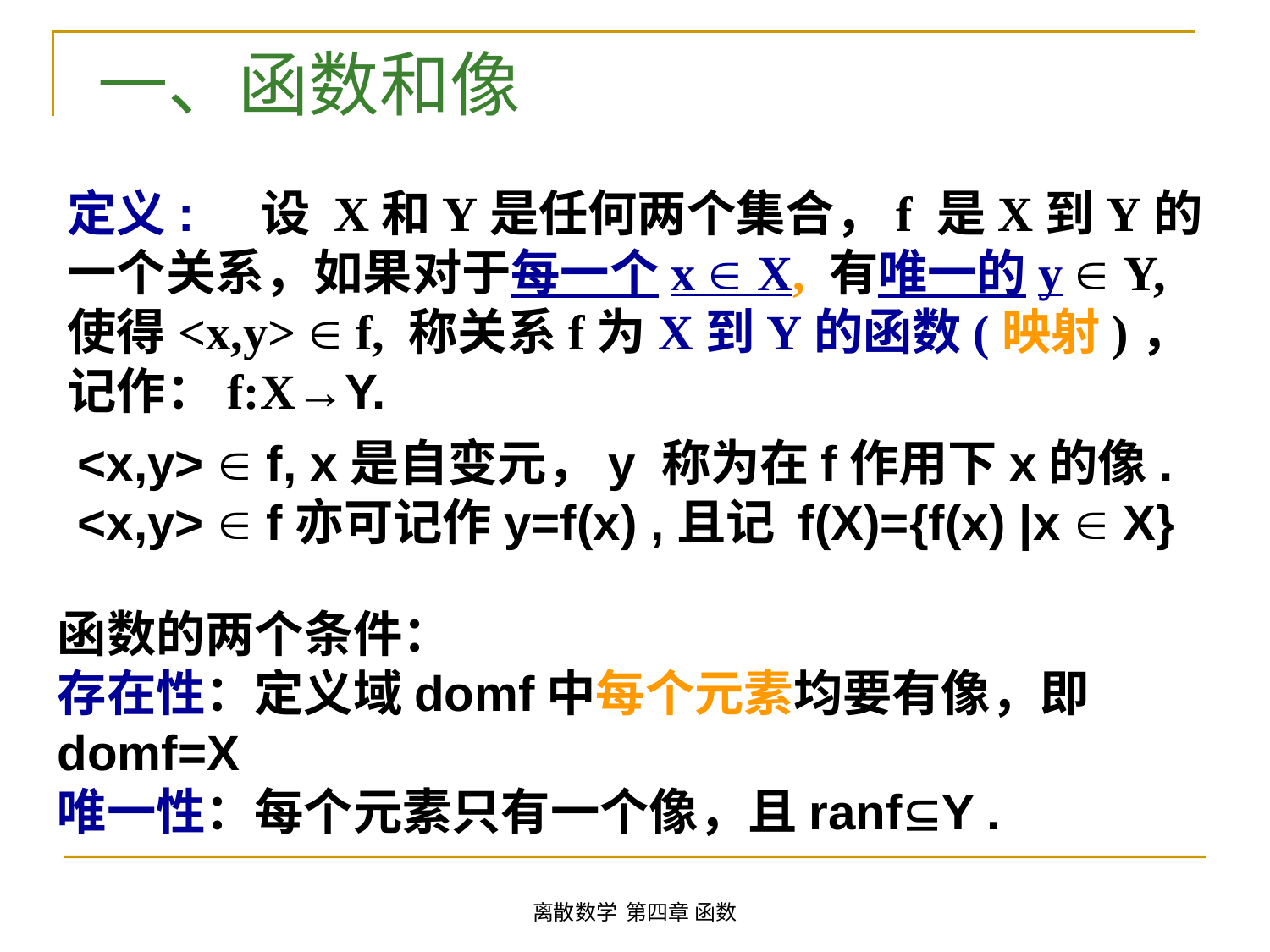

# 一、函数和像
定义:    设 X和Y是任何两个集合，f 是X到Y的一个关系，如果对于每一个x ∈ X, 有唯一的y ∈ Y,使得<x,y> ∈ f, 称关系f为X到Y的函数(映射)，记作：f:X→Y.
<x,y> ∈ f, x是自变元，y 称为在f作用下x的像.
<x,y> ∈ f亦可记作y=f(x) ,且记 f(X)={f(x) |x ∈ X}
函数的两个条件：
存在性：定义域domf中每个元素均要有像，即domf=X
唯一性：每个元素只有一个像，且ranf⊆Y .

4
离散数学  第四章 函数